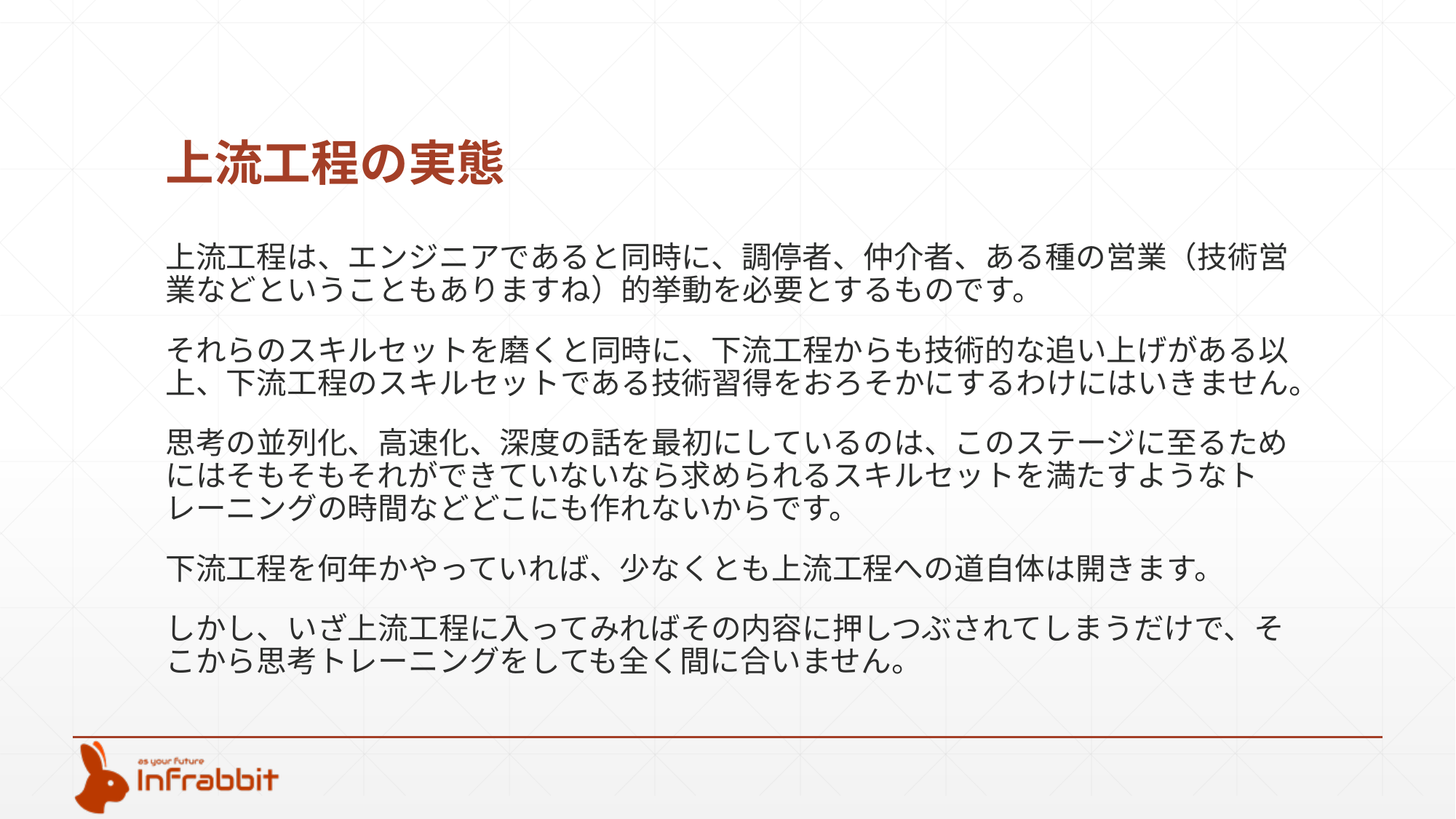

# 上流工程の実態
上流工程は、エンジニアであると同時に、調停者、仲介者、ある種の営業（技術営業などということもありますね）的挙動を必要とするものです。
それらのスキルセットを磨くと同時に、下流工程からも技術的な追い上げがある以上、下流工程のスキルセットである技術習得をおろそかにするわけにはいきません。
思考の並列化、高速化、深度の話を最初にしているのは、このステージに至るためにはそもそもそれができていないなら求められるスキルセットを満たすようなトレーニングの時間などどこにも作れないからです。
下流工程を何年かやっていれば、少なくとも上流工程への道自体は開きます。
しかし、いざ上流工程に入ってみればその内容に押しつぶされてしまうだけで、そこから思考トレーニングをしても全く間に合いません。